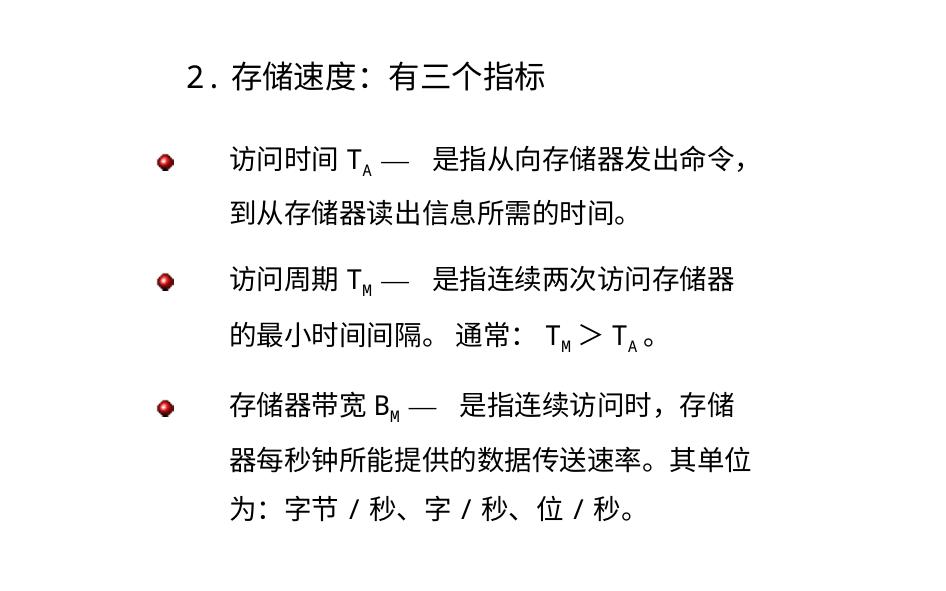

2.存储速度：有三个指标
访问时间TA — 是指从向存储器发出命令，到从存储器读出信息所需的时间。
访问周期TM — 是指连续两次访问存储器的最小时间间隔。 通常：TM＞TA。
存储器带宽BM — 是指连续访问时，存储器每秒钟所能提供的数据传送速率。其单位为：字节/秒、字/秒、位/秒。